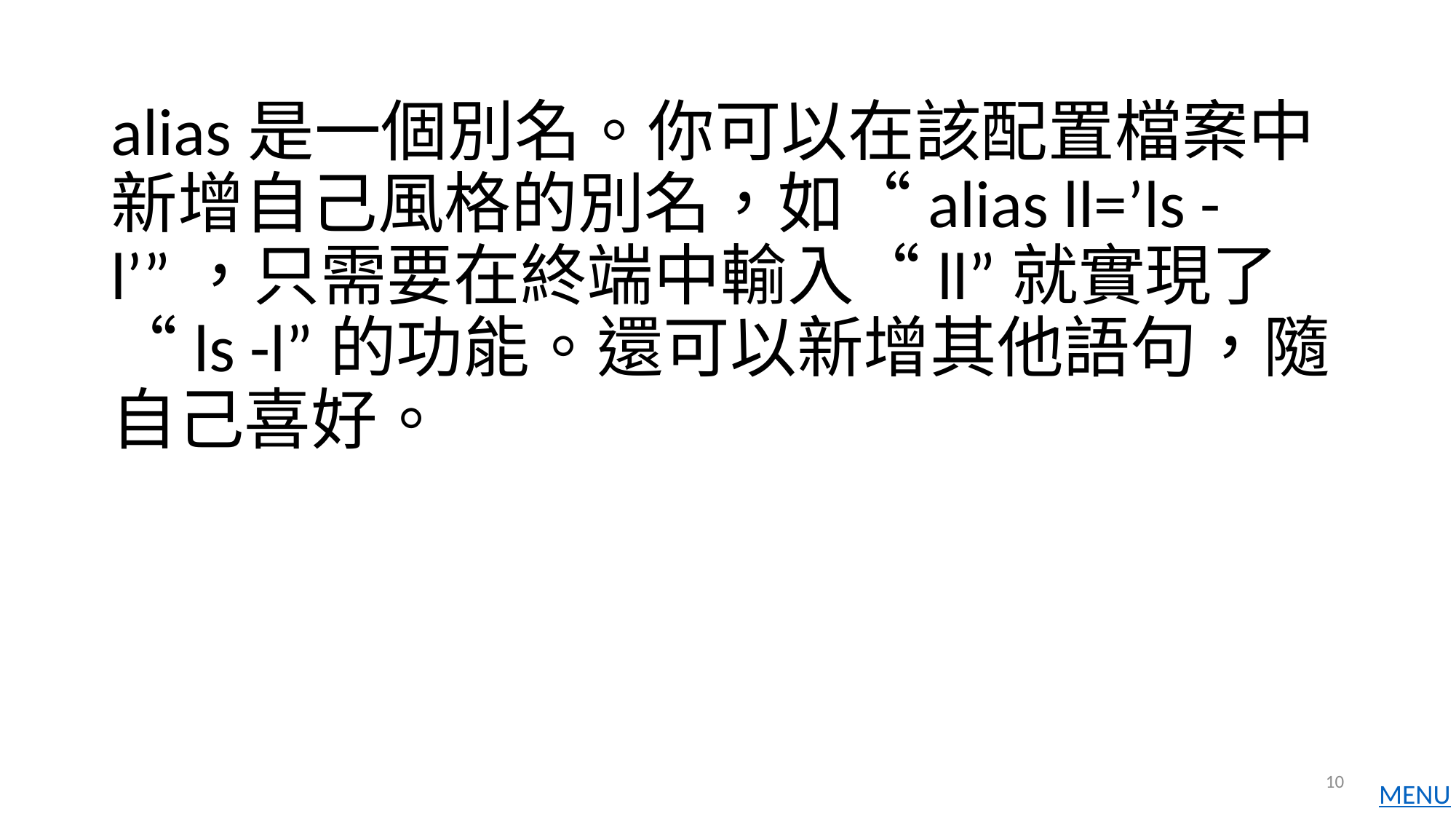

# alias是一個別名。你可以在該配置檔案中新增自己風格的別名，如“alias ll=’ls -l’”，只需要在終端中輸入“ll”就實現了“ls -l”的功能。還可以新增其他語句，隨自己喜好。
10